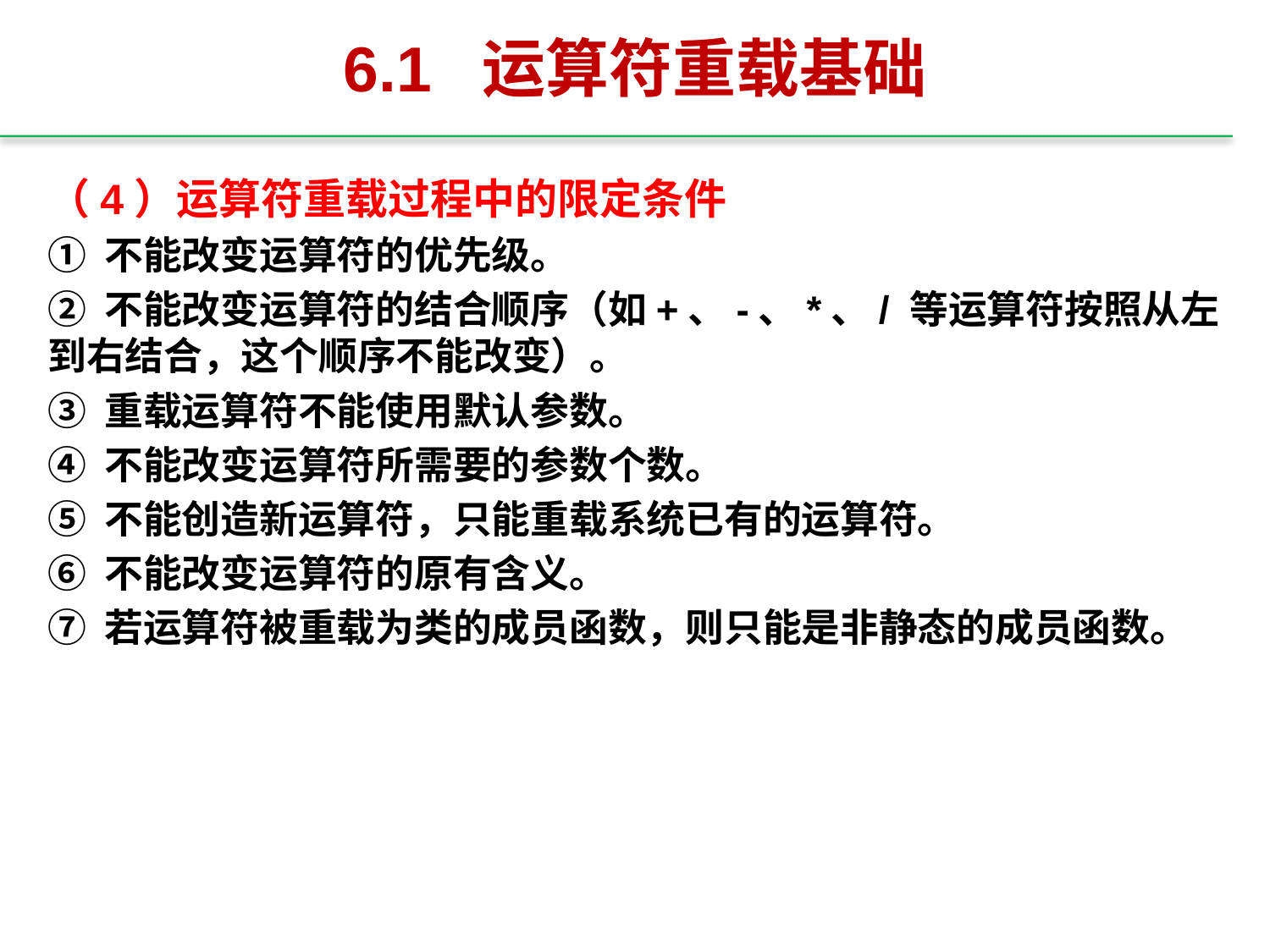

# 6.1  运算符重载基础
（4）运算符重载过程中的限定条件
① 不能改变运算符的优先级。
② 不能改变运算符的结合顺序（如+、-、*、/ 等运算符按照从左到右结合，这个顺序不能改变）。
③ 重载运算符不能使用默认参数。
④ 不能改变运算符所需要的参数个数。
⑤ 不能创造新运算符，只能重载系统已有的运算符。
⑥ 不能改变运算符的原有含义。
⑦ 若运算符被重载为类的成员函数，则只能是非静态的成员函数。